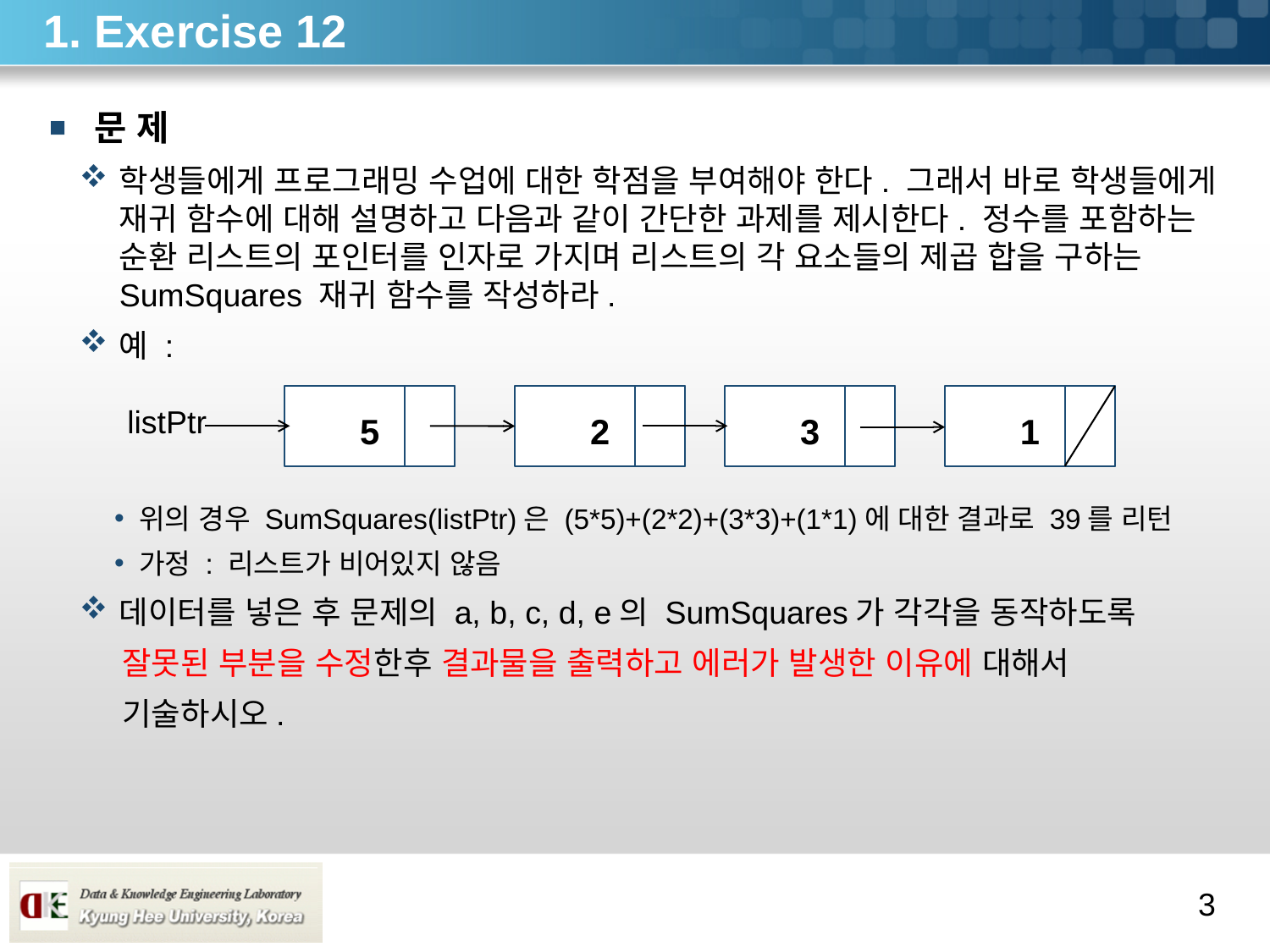

# 1. Exercise 12
문 제
학생들에게 프로그래밍 수업에 대한 학점을 부여해야 한다. 그래서 바로 학생들에게 재귀 함수에 대해 설명하고 다음과 같이 간단한 과제를 제시한다. 정수를 포함하는 순환 리스트의 포인터를 인자로 가지며 리스트의 각 요소들의 제곱 합을 구하는 SumSquares 재귀 함수를 작성하라.
예 :

위의 경우 SumSquares(listPtr)은 (5*5)+(2*2)+(3*3)+(1*1)에 대한 결과로 39를 리턴
가정 : 리스트가 비어있지 않음
데이터를 넣은 후 문제의 a, b, c, d, e의 SumSquares가 각각을 동작하도록
    잘못된 부분을 수정한후 결과물을 출력하고 에러가 발생한 이유에 대해서
    기술하시오.

5

2

3

1

listPtr